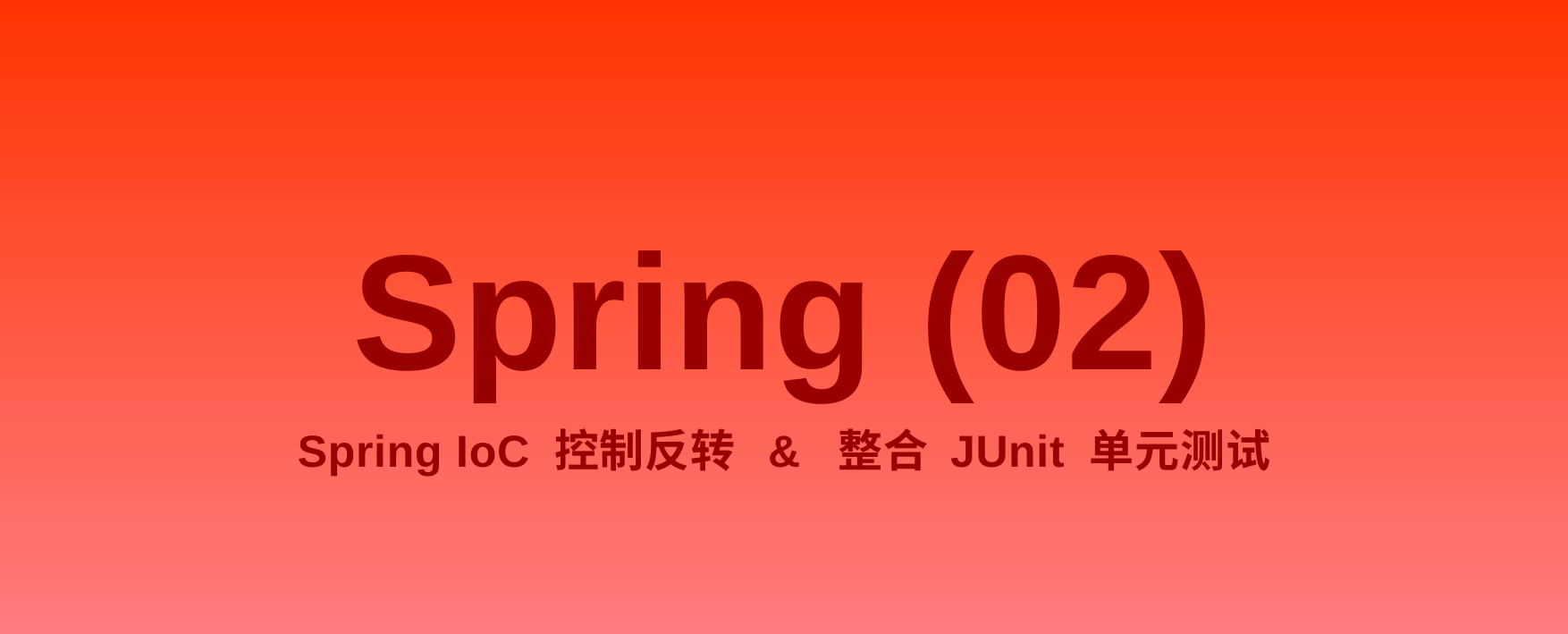

# Spring (02)
Spring IoC 控制反转  &  整合 JUnit 单元测试